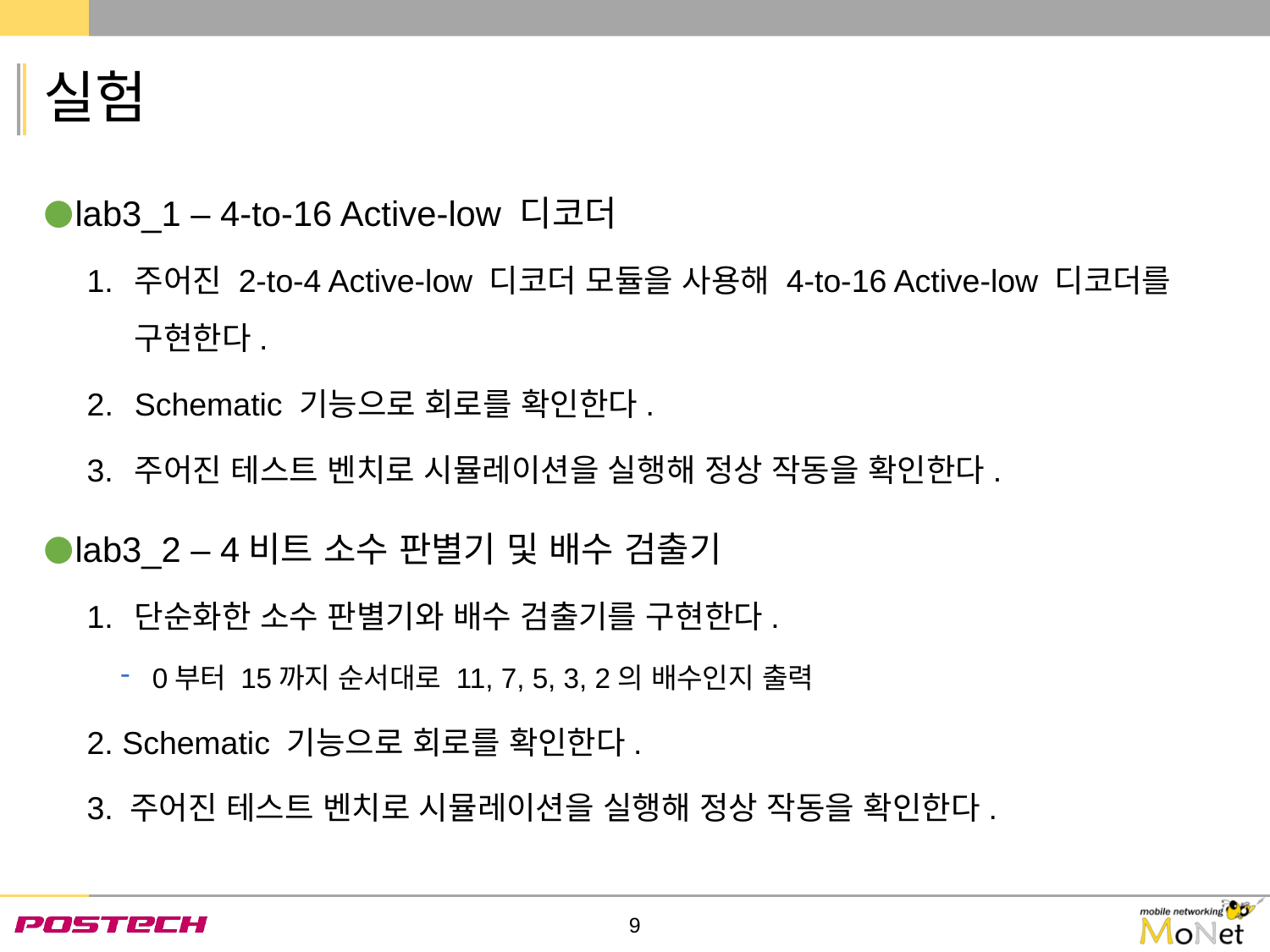

# 실험
lab3_1 – 4-to-16 Active-low 디코더
주어진 2-to-4 Active-low 디코더 모듈을 사용해 4-to-16 Active-low 디코더를 구현한다.
Schematic 기능으로 회로를 확인한다.
주어진 테스트 벤치로 시뮬레이션을 실행해 정상 작동을 확인한다.
lab3_2 – 4비트 소수 판별기 및 배수 검출기
단순화한 소수 판별기와 배수 검출기를 구현한다.
0부터 15까지 순서대로 11, 7, 5, 3, 2의 배수인지 출력
2. Schematic 기능으로 회로를 확인한다.
3. 주어진 테스트 벤치로 시뮬레이션을 실행해 정상 작동을 확인한다.